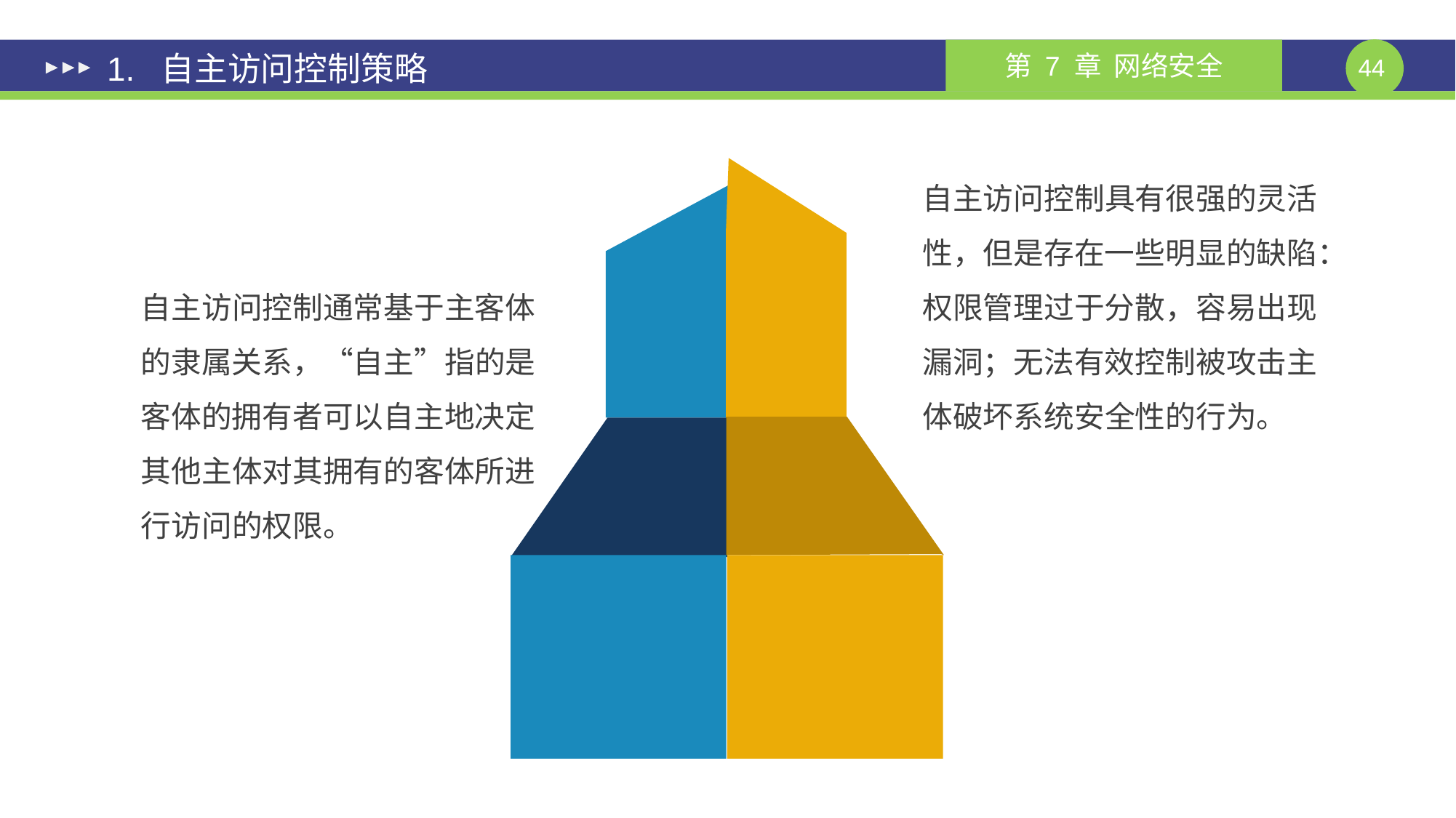

# 1.  自主访问控制策略
自主访问控制具有很强的灵活性，但是存在一些明显的缺陷：权限管理过于分散，容易出现漏洞；无法有效控制被攻击主体破坏系统安全性的行为。

自主访问控制通常基于主客体的隶属关系，“自主”指的是客体的拥有者可以自主地决定其他主体对其拥有的客体所进行访问的权限。

课件制作人：谢钧  谢希仁